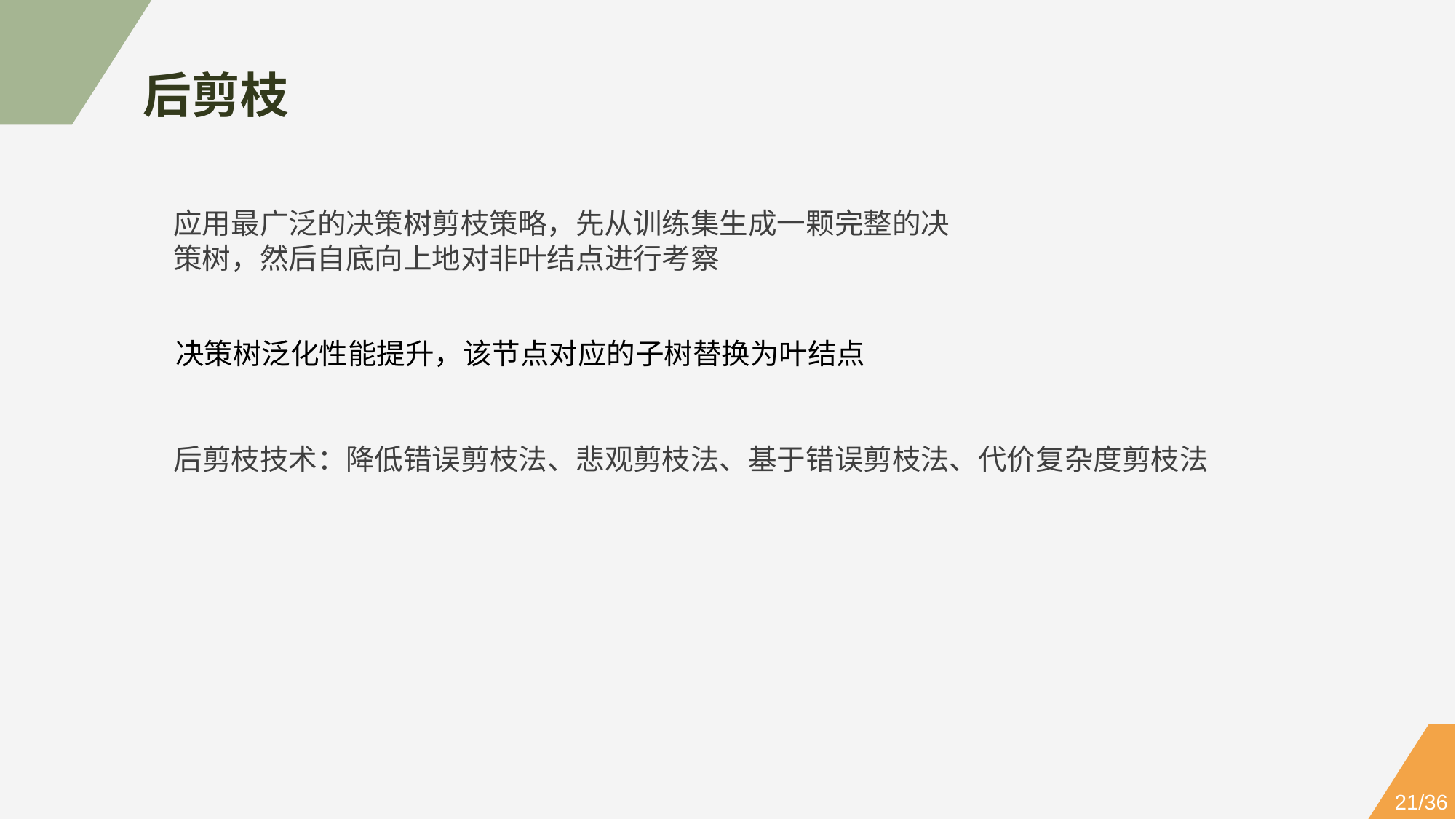

后剪枝
应用最广泛的决策树剪枝策略，先从训练集生成一颗完整的决策树，然后自底向上地对非叶结点进行考察
决策树泛化性能提升，该节点对应的子树替换为叶结点
后剪枝技术：降低错误剪枝法、悲观剪枝法、基于错误剪枝法、代价复杂度剪枝法